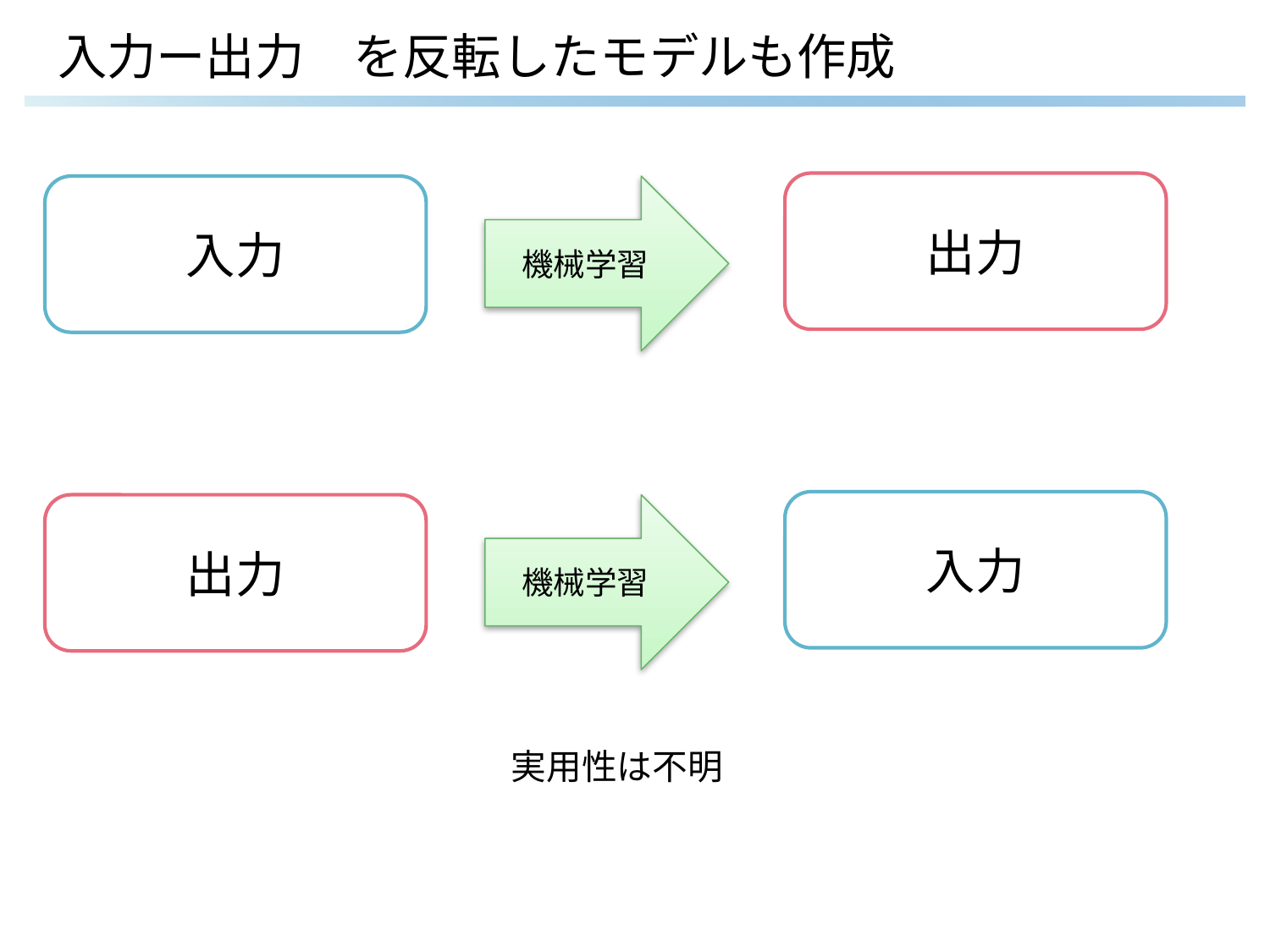

# 入力ー出力　を反転したモデルも作成
出力
入力
機械学習
入力
出力
機械学習
実用性は不明